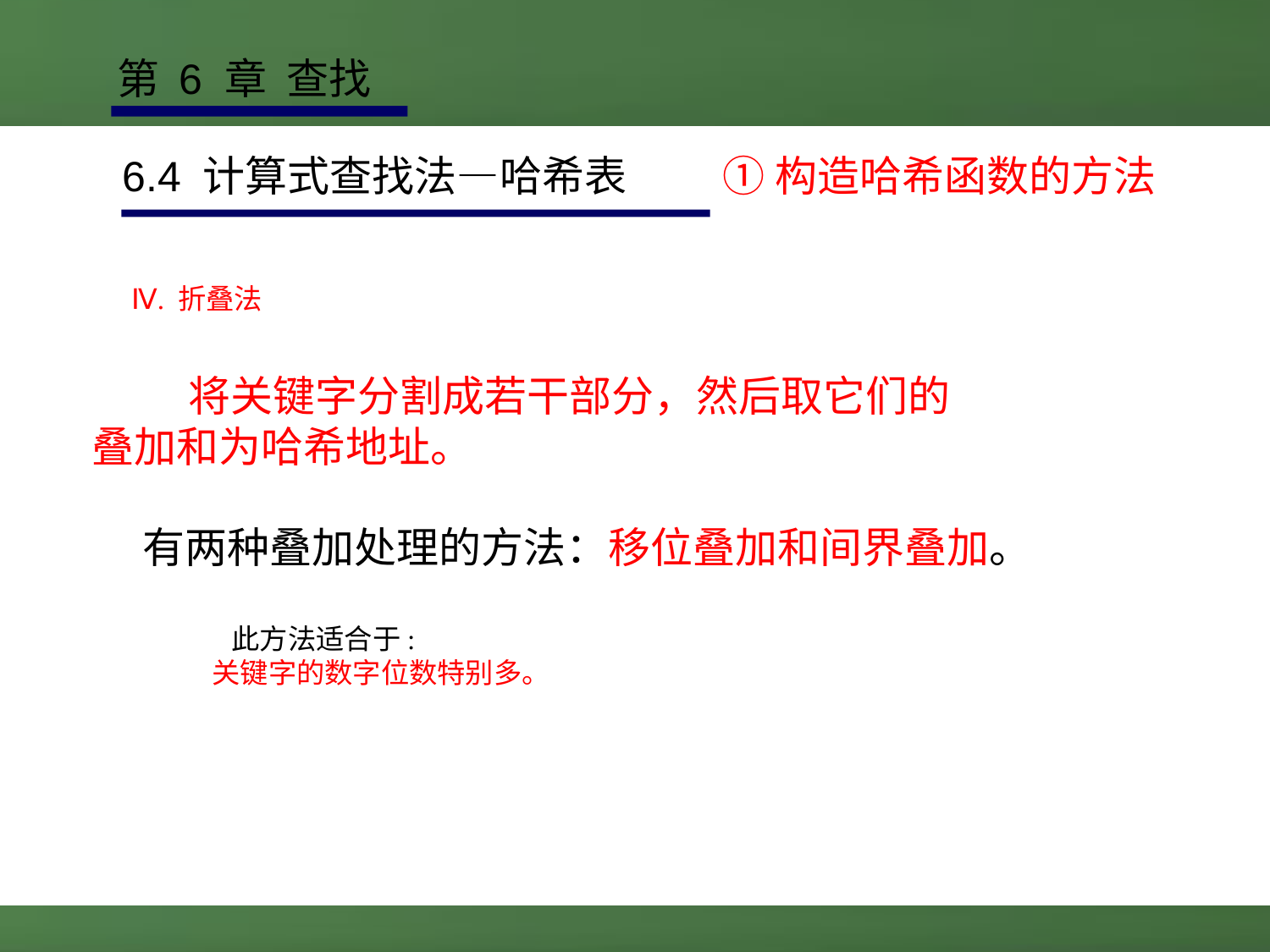

第 6 章  查找

6.4 计算式查找法—哈希表
①构造哈希函数的方法

Ⅳ. 折叠法
         将关键字分割成若干部分，然后取它们的
叠加和为哈希地址。
有两种叠加处理的方法：移位叠加和间界叠加。
  此方法适合于:
关键字的数字位数特别多。